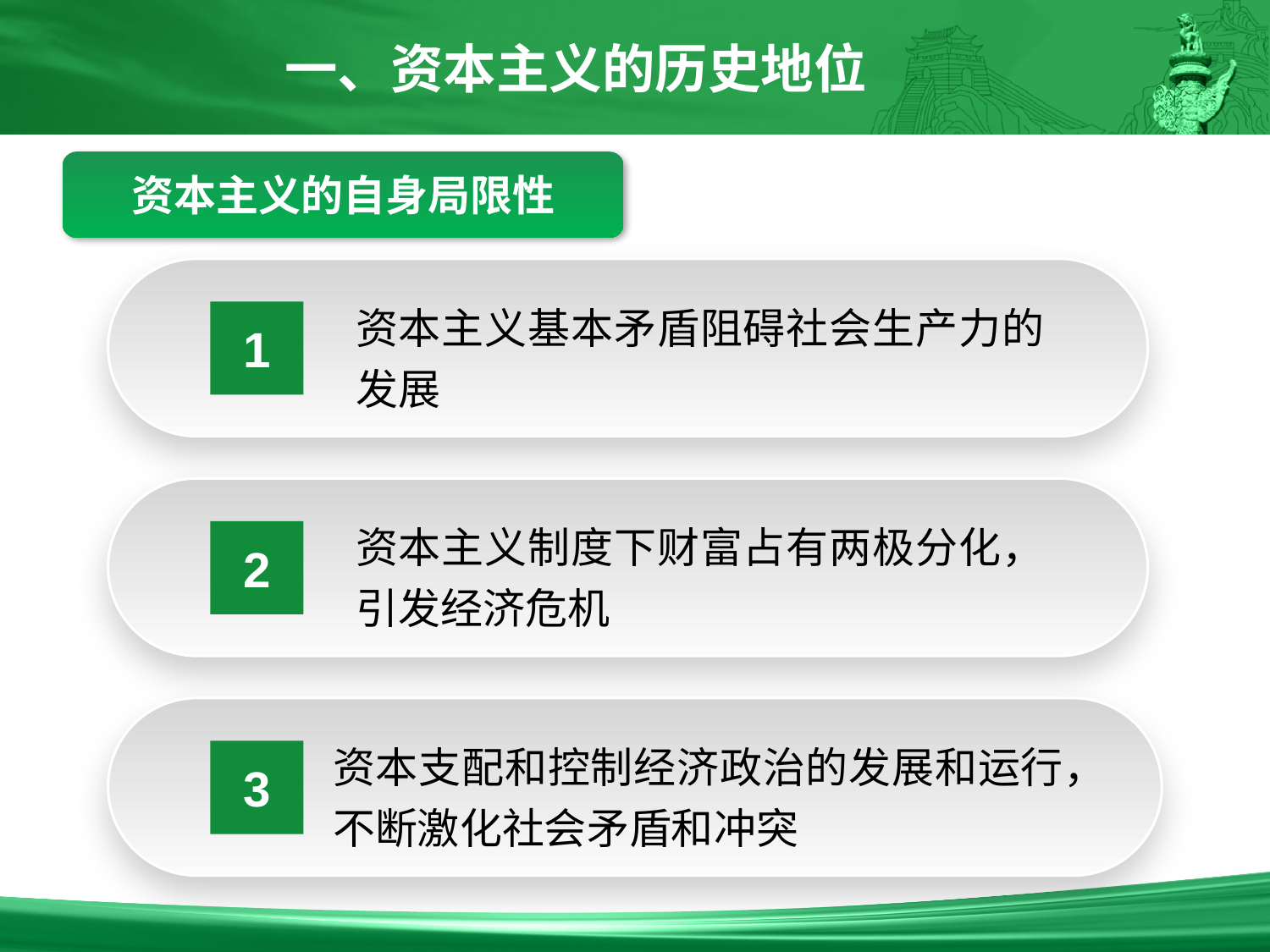

一、资本主义的历史地位
资本主义的自身局限性

1
资本主义基本矛盾阻碍社会生产力的发展

2
资本主义制度下财富占有两极分化，引发经济危机

3
资本支配和控制经济政治的发展和运行，不断激化社会矛盾和冲突